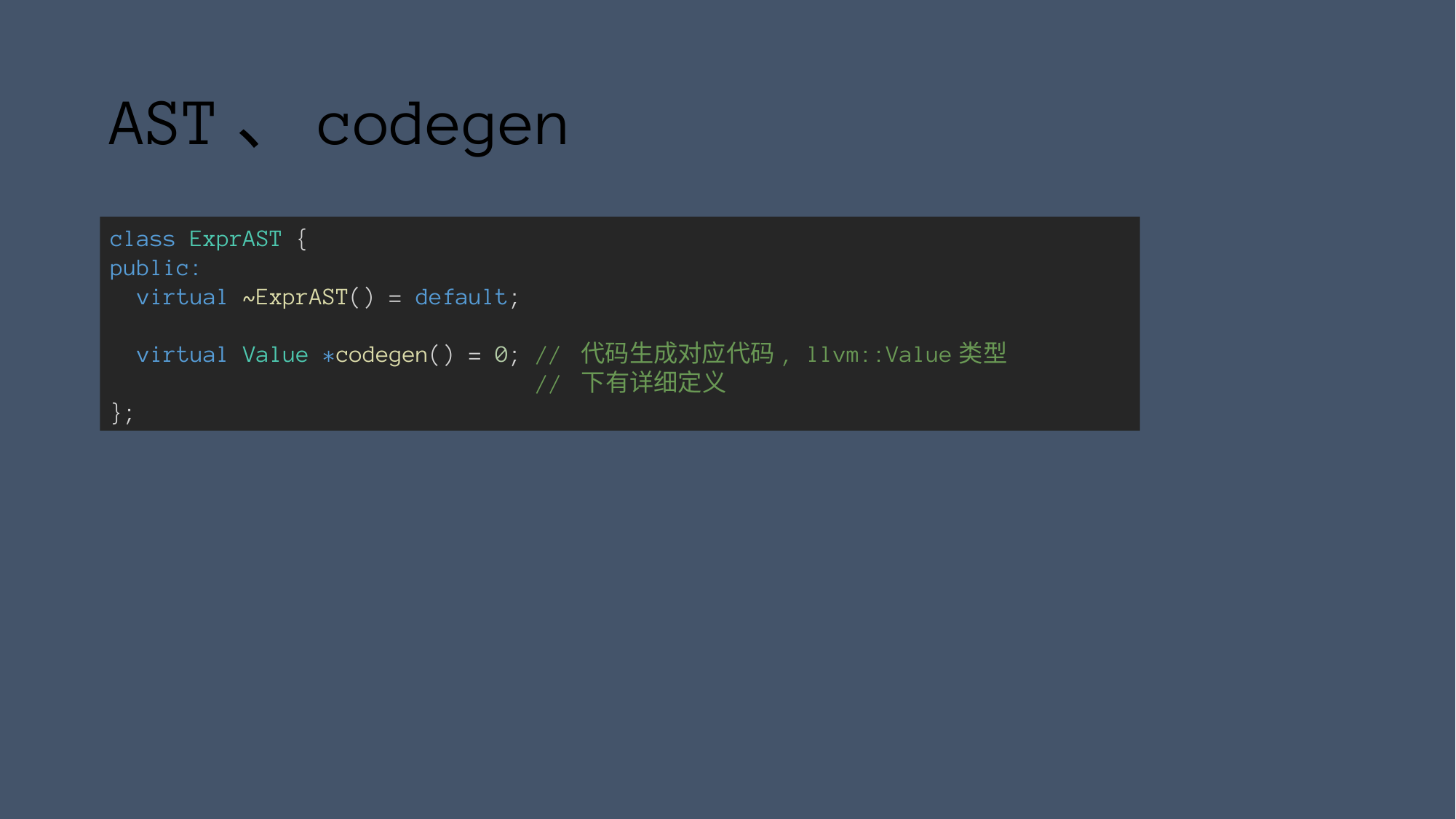

# AST、codegen
class ExprAST {
public:
  virtual ~ExprAST() = default;
  virtual Value *codegen() = 0; // 代码生成对应代码, llvm::Value类型
                                // 下有详细定义
};